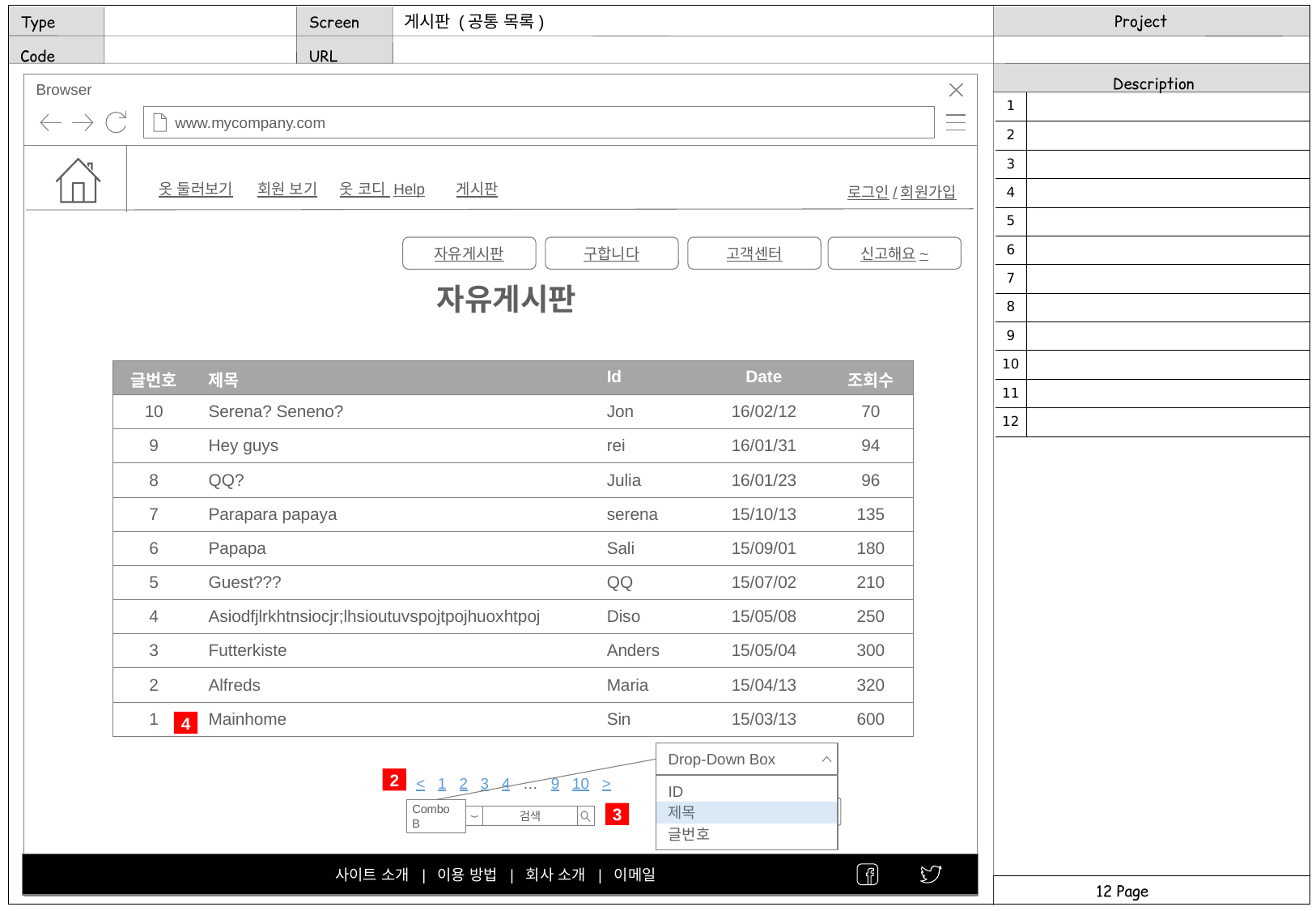

게시판 (공통 목록)
자유게시판
구합니다
고객센터
신고해요~
자유게시판
| 글번호 | 제목 | Id | Date | 조회수 |
| --- | --- | --- | --- | --- |
| 10 | Serena? Seneno? | Jon | 16/02/12 | 70 |
| 9 | Hey guys | rei | 16/01/31 | 94 |
| 8 | QQ? | Julia | 16/01/23 | 96 |
| 7 | Parapara papaya | serena | 15/10/13 | 135 |
| 6 | Papapa | Sali | 15/09/01 | 180 |
| 5 | Guest??? | QQ | 15/07/02 | 210 |
| 4 | Asiodfjlrkhtnsiocjr;lhsioutuvspojtpojhuoxhtpoj | Diso | 15/05/08 | 250 |
| 3 | Futterkiste | Anders | 15/05/04 | 300 |
| 2 | Alfreds | Maria | 15/04/13 | 320 |
| 1 | Mainhome | Sin | 15/03/13 | 600 |
4
Drop-Down Box

ID
제목
글번호

2
1
<   1   2   3   4   …   9   10   >
글쓰기
3

Combo B
검색

사이트 소개  |  이용 방법  |  회사 소개  |  이메일